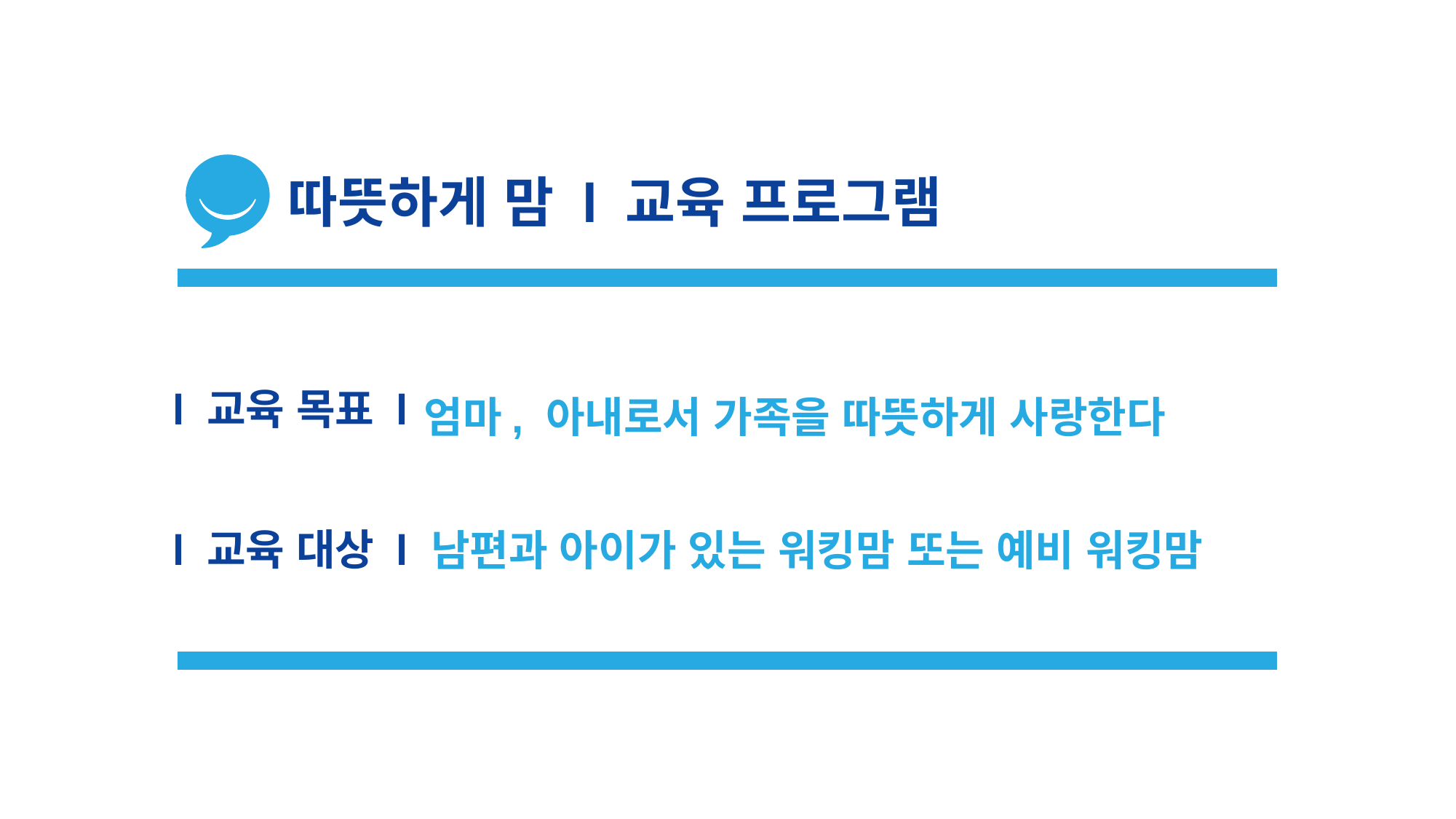

따뜻하게 맘 l 교육 프로그램
엄마, 아내로서 가족을 따뜻하게 사랑한다
l 교육 목표 l
남편과 아이가 있는 워킹맘 또는 예비 워킹맘
l 교육 대상 l